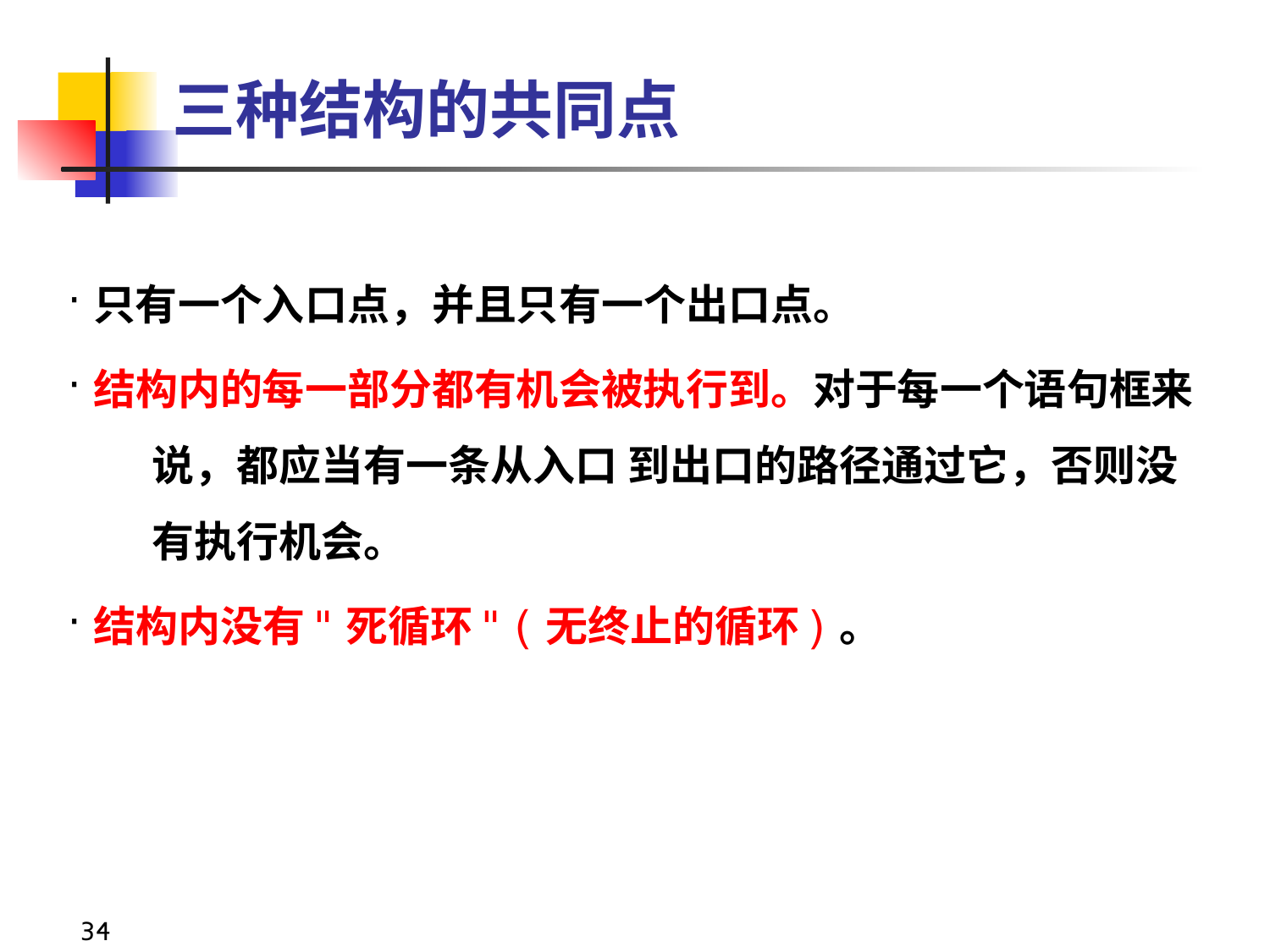

# 三种结构的共同点
·只有一个入口点，并且只有一个出口点。
·结构内的每一部分都有机会被执行到。对于每一个语句框来说，都应当有一条从入口 到出口的路径通过它，否则没有执行机会。
·结构内没有"死循环" (无终止的循环)。

34